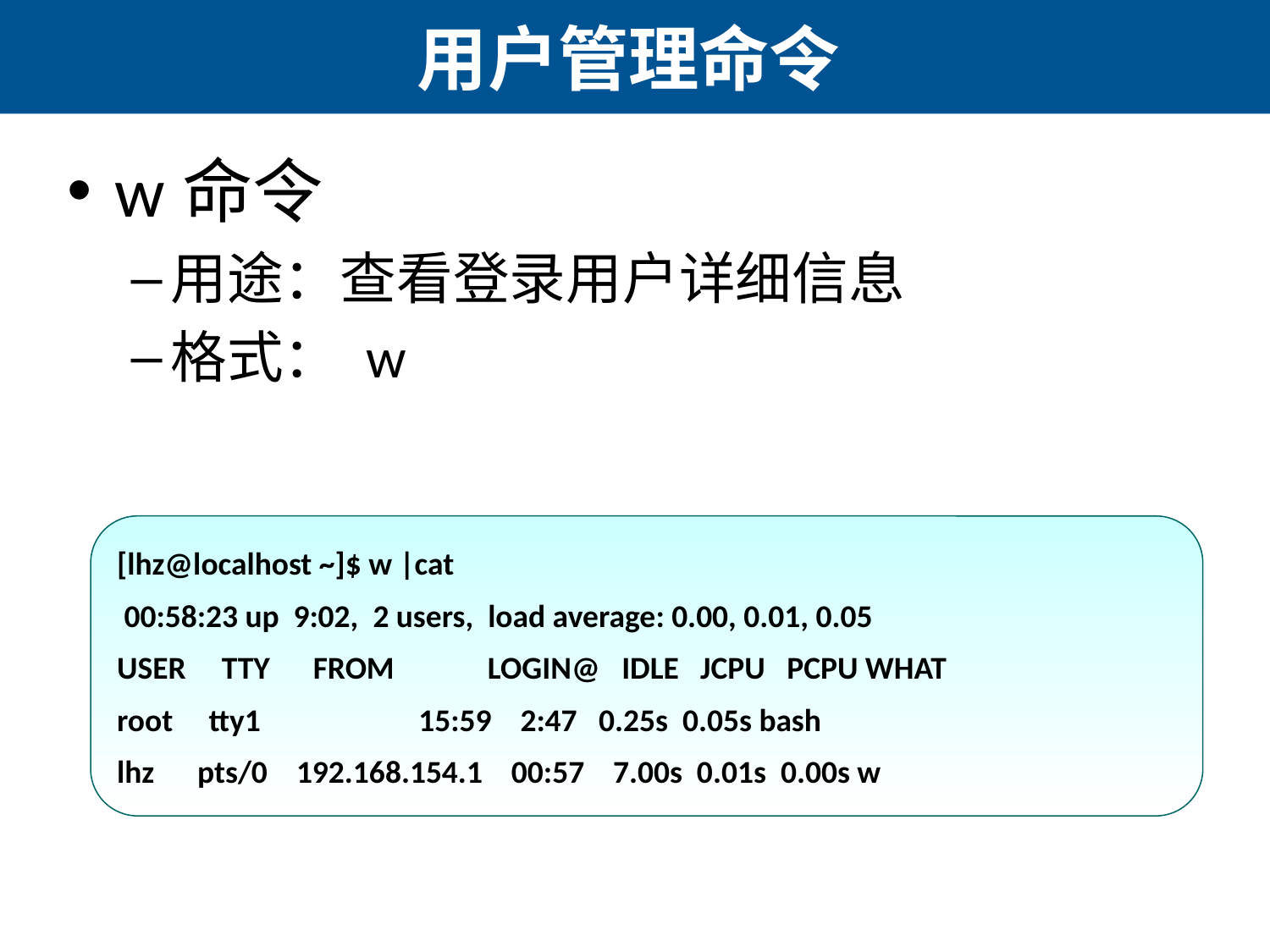

# 用户管理命令
w命令
用途：查看登录用户详细信息
格式： w
[lhz@localhost ~]$ w |cat
 00:58:23 up  9:02,  2 users,  load average: 0.00, 0.01, 0.05
USER     TTY      FROM             LOGIN@   IDLE   JCPU   PCPU WHAT
root     tty1                      15:59    2:47   0.25s  0.05s bash
lhz      pts/0    192.168.154.1    00:57    7.00s  0.01s  0.00s w